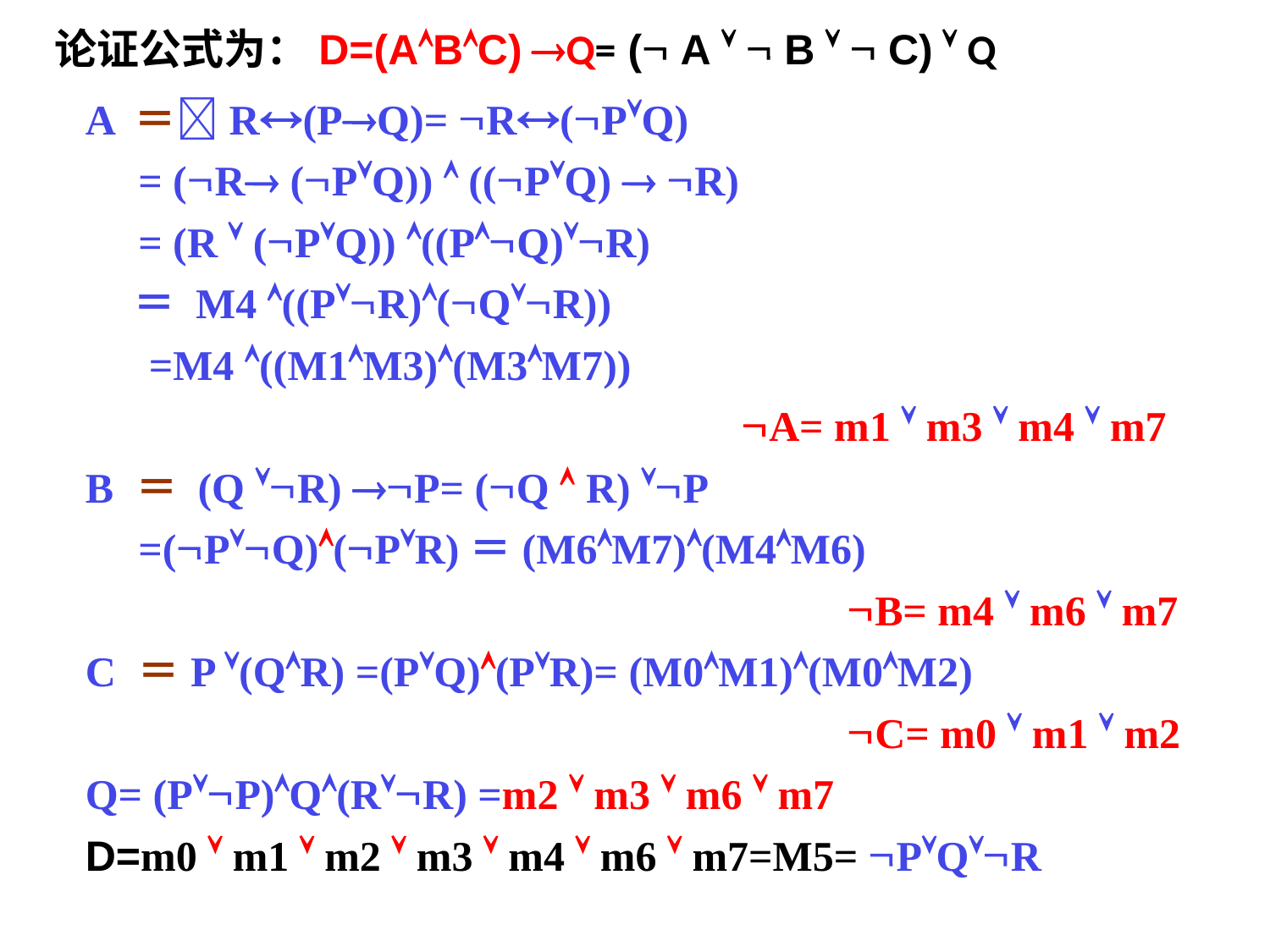

论证公式为：D=(A∧B∧C) →Q= (¬ A ∨ ¬ B ∨ ¬ C) ∨ Q
A ＝¬R↔(P→Q)= ¬R↔(¬P∨Q)
     = (¬R→ (¬P∨Q)) ∧ ((¬P∨Q) → ¬R)
     = (R ∨ (¬P∨Q)) ∧((P∧¬Q)∨¬R)
    ＝ M4 ∧((P∨¬R)∧(¬Q∨¬R))
      =M4 ∧((M1∧M3)∧(M3∧M7))
                                                              ¬A= m1 ∨ m3 ∨ m4 ∨ m7
B ＝ (Q ∨¬R) →¬P= (¬Q ∧ R) ∨¬P
     =(¬P∨¬Q)∧(¬P∨R)＝(M6∧M7)∧(M4∧M6)
                                                                        ¬B= m4 ∨ m6 ∨ m7
C ＝P ∨(Q∧R) =(P∨Q)∧(P∨R)= (M0∧M1)∧(M0∧M2)
                                                                        ¬C= m0 ∨ m1 ∨ m2
Q= (P∨¬P)∧Q∧(R∨¬R) =m2 ∨ m3 ∨ m6 ∨ m7
D=m0 ∨ m1 ∨ m2 ∨ m3 ∨ m4 ∨ m6 ∨ m7=M5= ¬P∨Q∨¬R